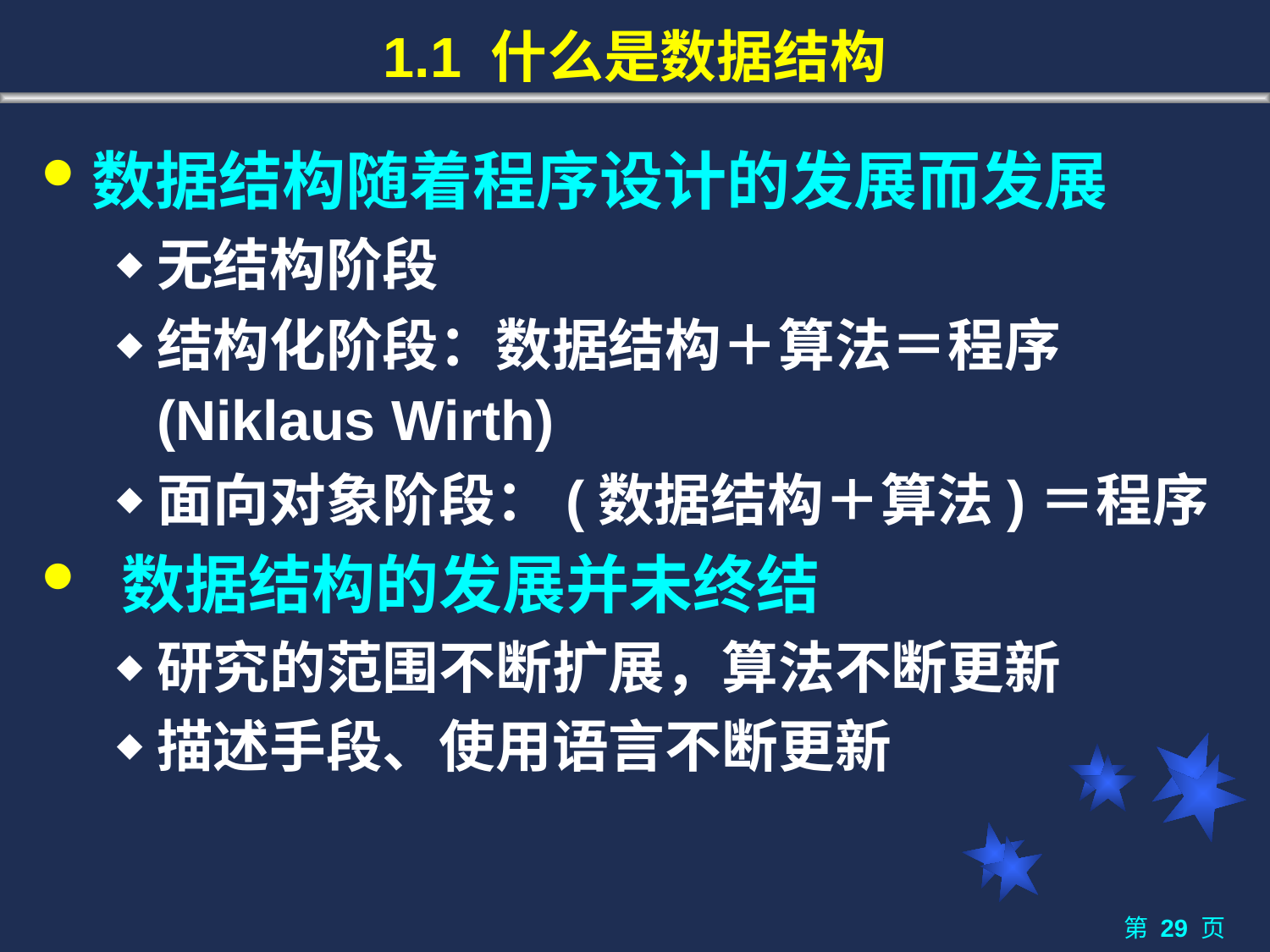

# 1.1 什么是数据结构
数据结构随着程序设计的发展而发展
无结构阶段
结构化阶段：数据结构＋算法＝程序(Niklaus Wirth)
面向对象阶段：(数据结构＋算法)＝程序
 数据结构的发展并未终结
研究的范围不断扩展，算法不断更新
描述手段、使用语言不断更新

第 29 页